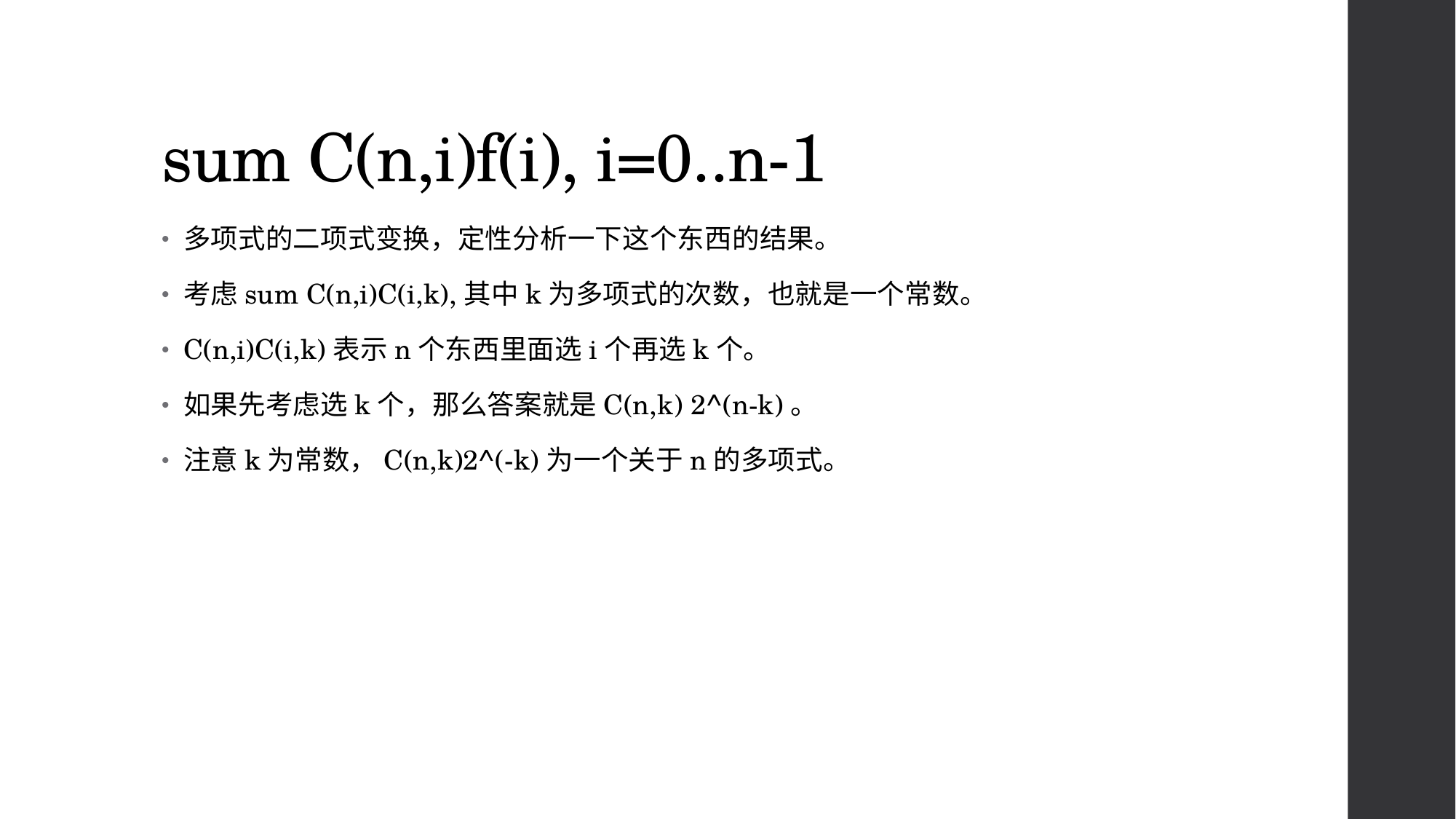

# sum C(n,i)f(i), i=0..n-1
多项式的二项式变换，定性分析一下这个东西的结果。
考虑sum C(n,i)C(i,k),其中k为多项式的次数，也就是一个常数。
C(n,i)C(i,k)表示n个东西里面选i个再选k个。
如果先考虑选k个，那么答案就是C(n,k) 2^(n-k)。
注意k为常数，C(n,k)2^(-k)为一个关于n的多项式。